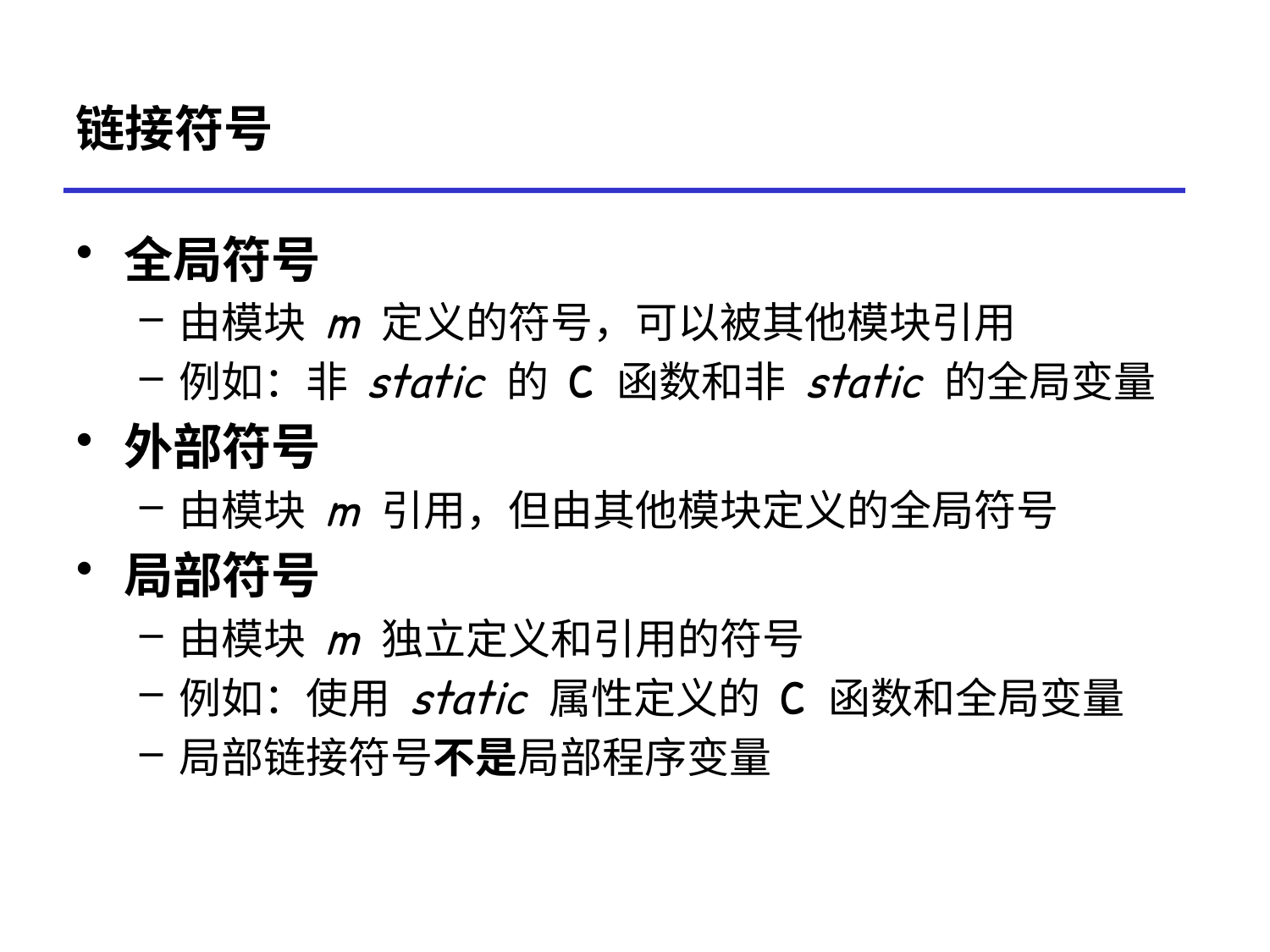

# 链接符号
全局符号
由模块 m 定义的符号，可以被其他模块引用
例如：非 static 的 C 函数和非 static 的全局变量
外部符号
由模块 m 引用，但由其他模块定义的全局符号
局部符号
由模块 m 独立定义和引用的符号
例如：使用 static 属性定义的 C 函数和全局变量
局部链接符号不是局部程序变量